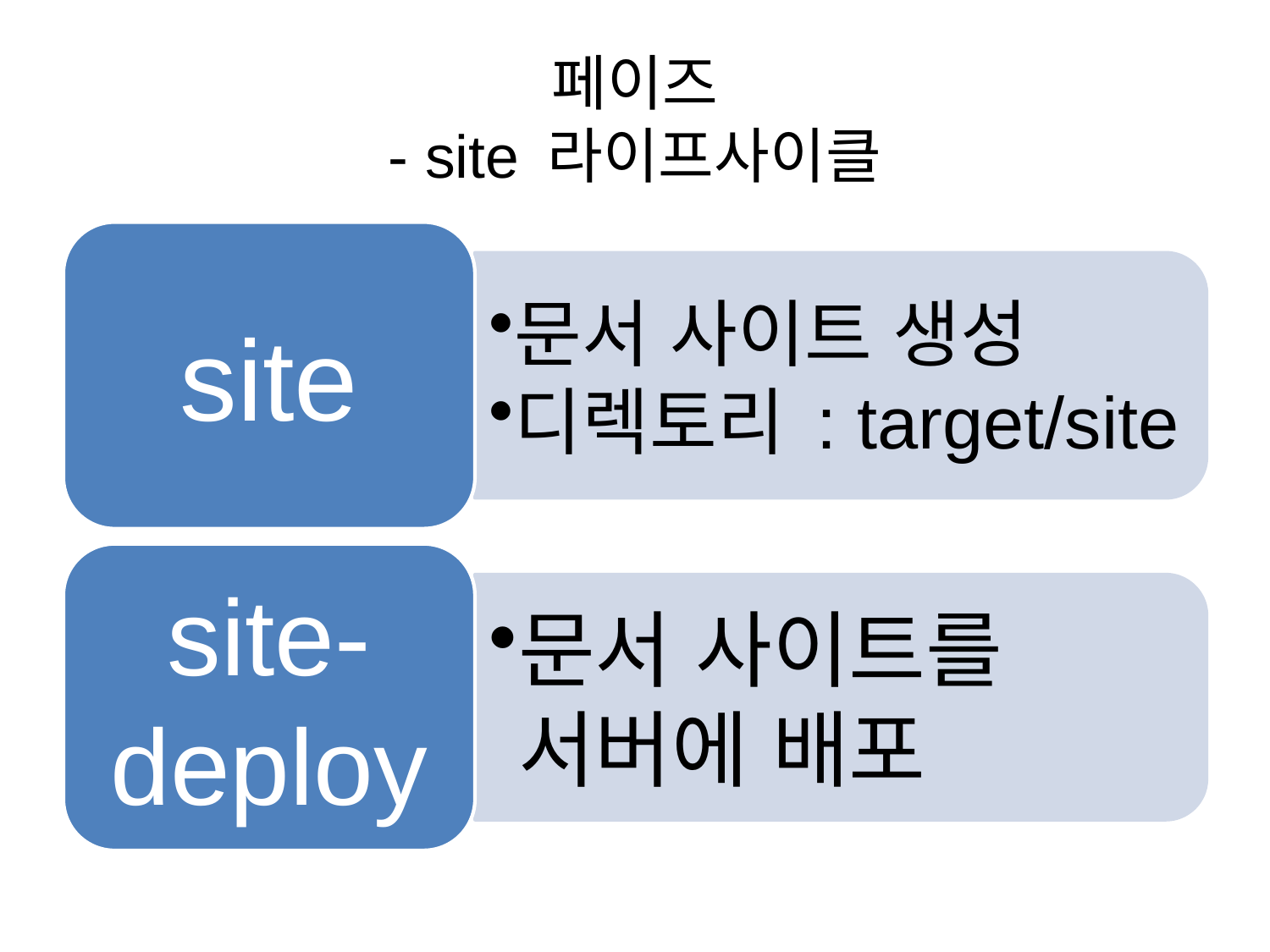

# 페이즈 - site 라이프사이클
site
문서 사이트 생성
문서 사이트를 서버에 배포
디렉토리 : target/site